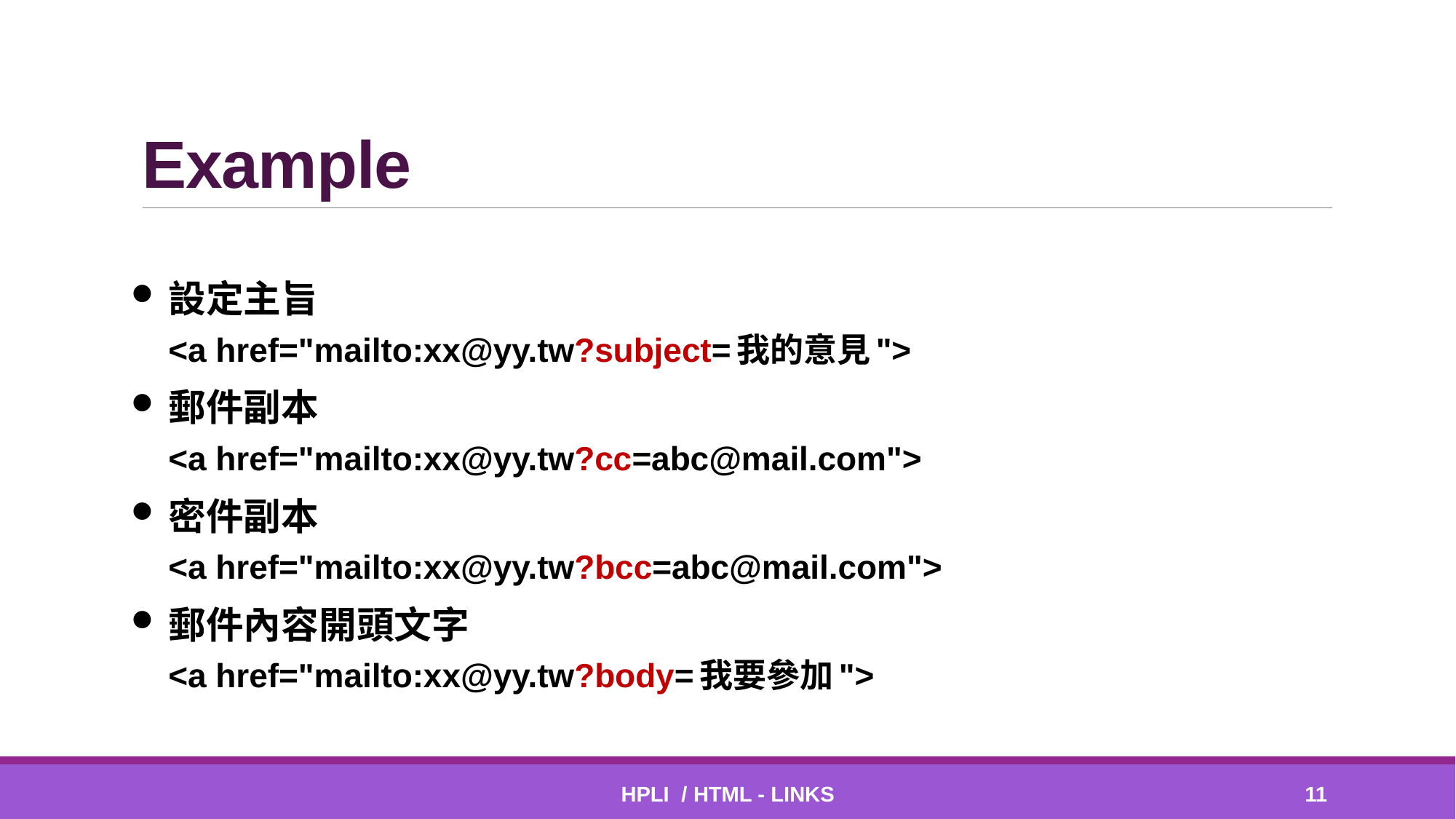

# Example
設定主旨
<a href="mailto:xx@yy.tw?subject=我的意見">
郵件副本
<a href="mailto:xx@yy.tw?cc=abc@mail.com">
密件副本
<a href="mailto:xx@yy.tw?bcc=abc@mail.com">
郵件內容開頭文字
<a href="mailto:xx@yy.tw?body=我要參加">

HPLI  / HTML - Links
11